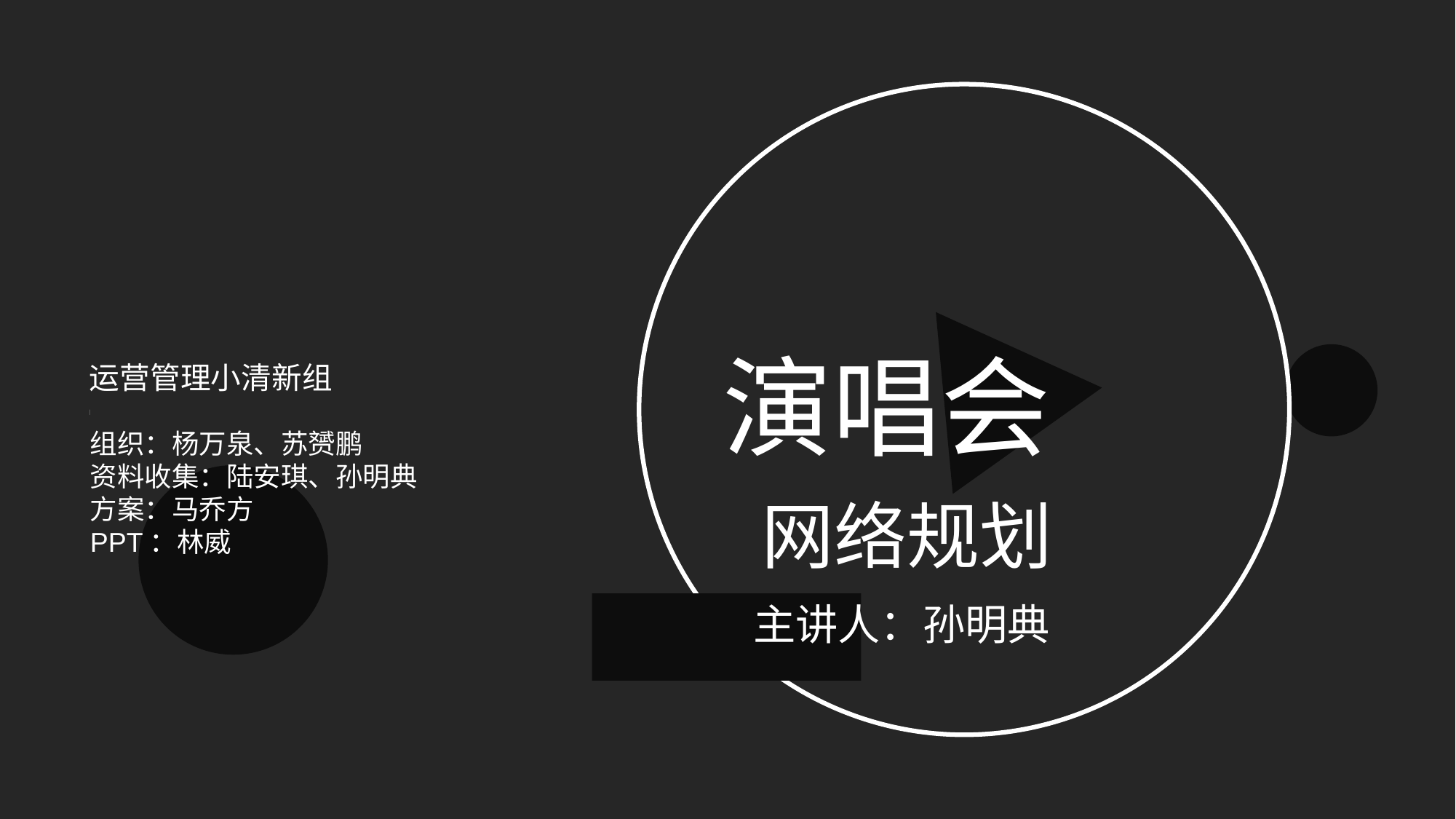

演唱会

运营管理小清新组

组织：杨万泉、苏赟鹏
资料收集：陆安琪、孙明典
方案：马乔方
PPT：林威

网络规划

主讲人：孙明典